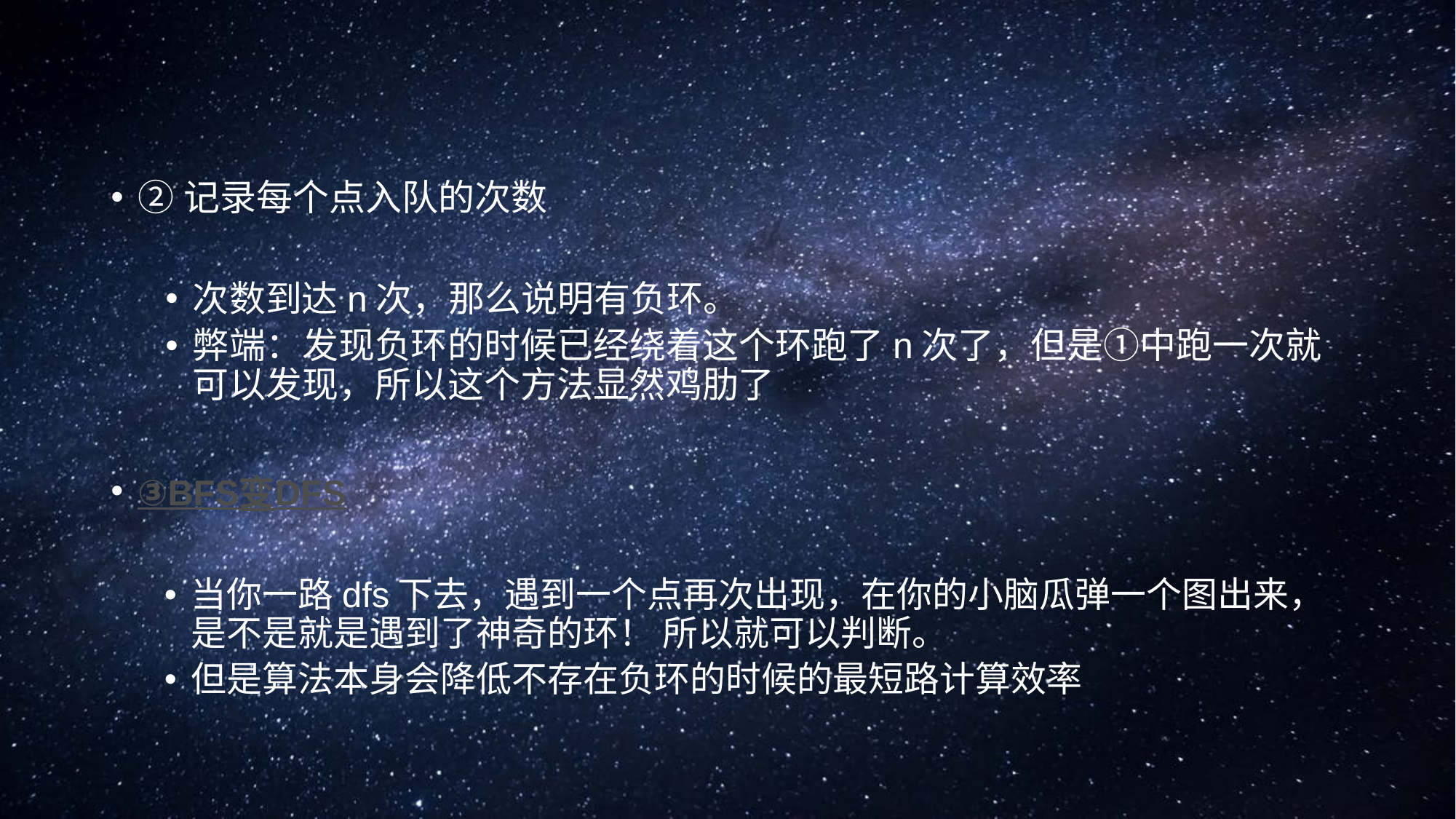

#
②记录每个点入队的次数

次数到达n次，那么说明有负环。
弊端：发现负环的时候已经绕着这个环跑了n次了，但是①中跑一次就可以发现，所以这个方法显然鸡肋了

③BFS变DFS

当你一路dfs下去，遇到一个点再次出现，在你的小脑瓜弹一个图出来，是不是就是遇到了神奇的环！ 所以就可以判断。
但是算法本身会降低不存在负环的时候的最短路计算效率